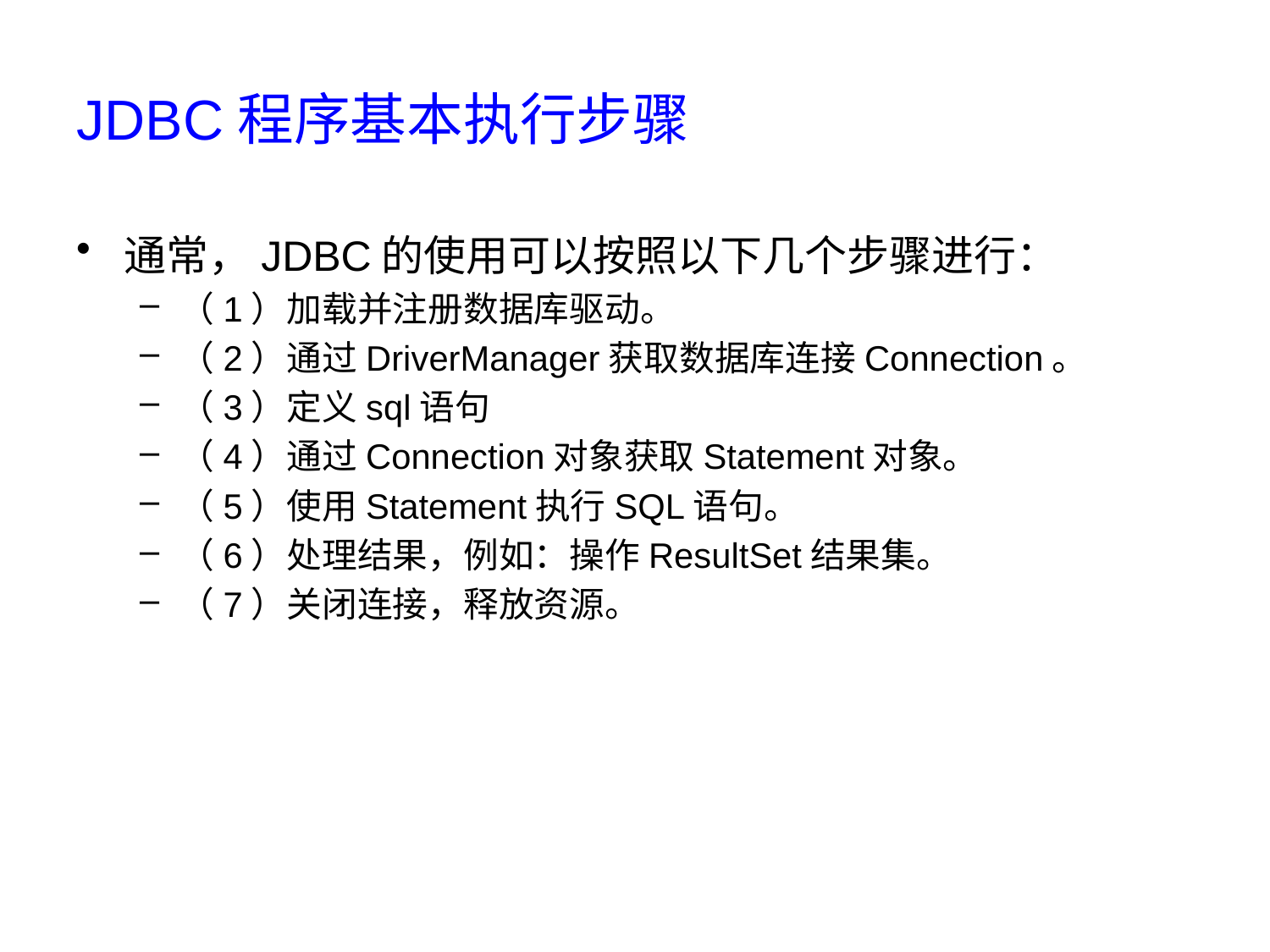

# JDBC程序基本执行步骤
通常，JDBC的使用可以按照以下几个步骤进行：
（1）加载并注册数据库驱动。
（2）通过DriverManager获取数据库连接Connection。
（3）定义sql语句
（4）通过Connection对象获取Statement对象。
（5）使用Statement执行SQL语句。
（6）处理结果，例如：操作ResultSet结果集。
（7）关闭连接，释放资源。